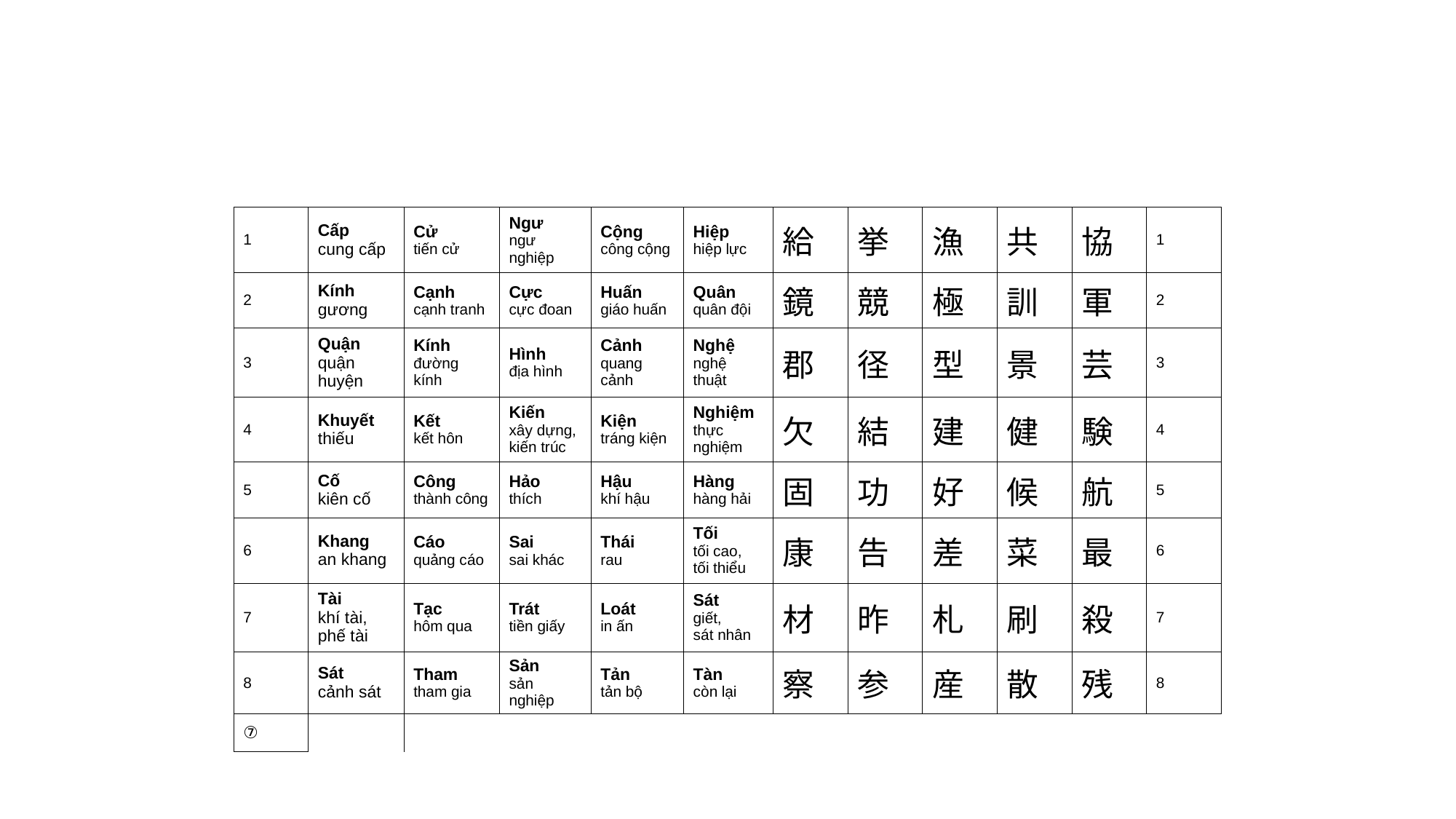

| 1 | Cấp cung cấp | Cử tiến cử | Ngư ngư nghiệp | Cộng công cộng | Hiệp hiệp lực | 給 | 挙 | 漁 | 共 | 協 | 1 |
| --- | --- | --- | --- | --- | --- | --- | --- | --- | --- | --- | --- |
| 2 | Kính gương | Cạnh cạnh tranh | Cực cực đoan | Huấn giáo huấn | Quân quân đội | 鏡 | 競 | 極 | 訓 | 軍 | 2 |
| 3 | Quận quận huyện | Kính đường kính | Hình địa hình | Cảnh quang cảnh | Nghệ nghệ thuật | 郡 | 径 | 型 | 景 | 芸 | 3 |
| 4 | Khuyết thiếu | Kết kết hôn | Kiến xây dựng, kiến trúc | Kiện tráng kiện | Nghiệm thực nghiệm | 欠 | 結 | 建 | 健 | 験 | 4 |
| 5 | Cố kiên cố | Công thành công | Hảo thích | Hậu khí hậu | Hàng hàng hải | 固 | 功 | 好 | 候 | 航 | 5 |
| 6 | Khang an khang | Cáo quảng cáo | Sai sai khác | Thái rau | Tối tối cao, tối thiểu | 康 | 告 | 差 | 菜 | 最 | 6 |
| 7 | Tài khí tài, phế tài | Tạc hôm qua | Trát tiền giấy | Loát in ấn | Sát giết, sát nhân | 材 | 昨 | 札 | 刷 | 殺 | 7 |
| 8 | Sát cảnh sát | Tham tham gia | Sản sản nghiệp | Tản tản bộ | Tàn còn lại | 察 | 参 | 産 | 散 | 残 | 8 |
| ⑦ |  |  |  |  |  |  |  |  |  |  |  |